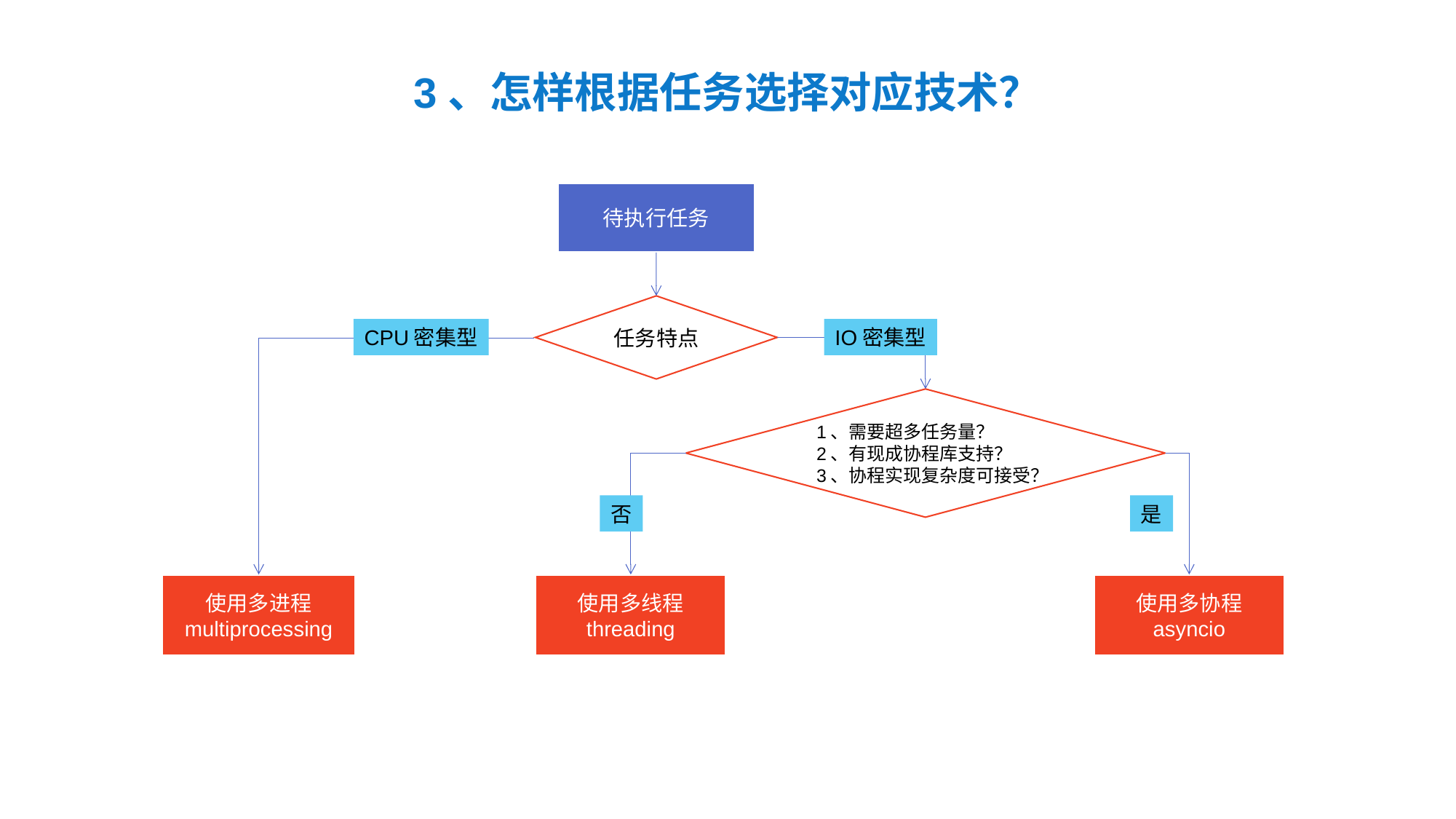

3、怎样根据任务选择对应技术？
待执行任务
任务特点
CPU密集型
使用多进程
multiprocessing
IO密集型
1、需要超多任务量？
2、有现成协程库支持？
3、协程实现复杂度可接受？
否
使用多线程
threading
是
使用多协程
asyncio